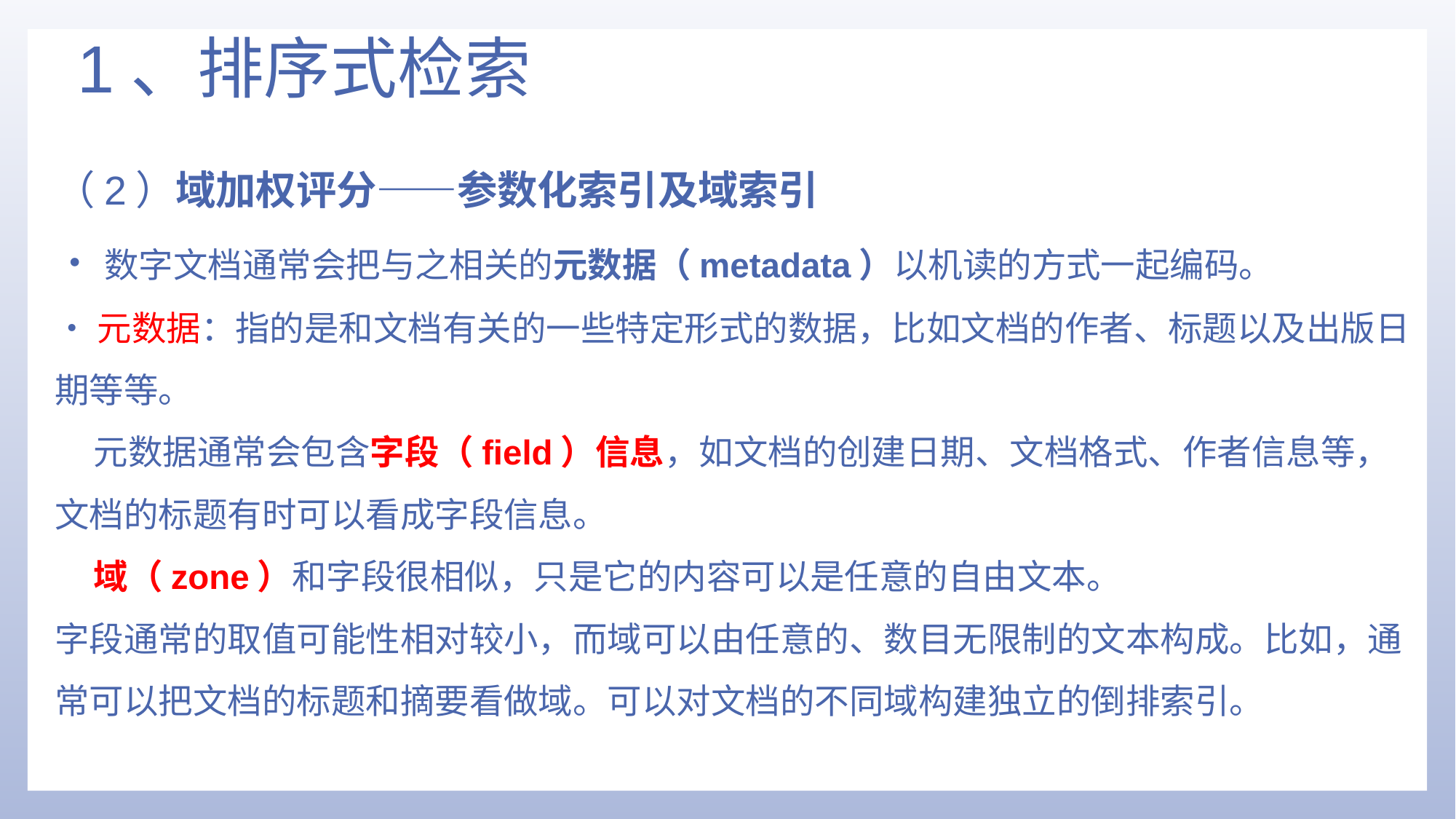

# 1、排序式检索
（2）域加权评分——参数化索引及域索引
•数字文档通常会把与之相关的元数据（metadata）以机读的方式一起编码。
•元数据：指的是和文档有关的一些特定形式的数据，比如文档的作者、标题以及出版日期等等。
    元数据通常会包含字段（field）信息，如文档的创建日期、文档格式、作者信息等，文档的标题有时可以看成字段信息。
    域（zone）和字段很相似，只是它的内容可以是任意的自由文本。
字段通常的取值可能性相对较小，而域可以由任意的、数目无限制的文本构成。比如，通常可以把文档的标题和摘要看做域。可以对文档的不同域构建独立的倒排索引。